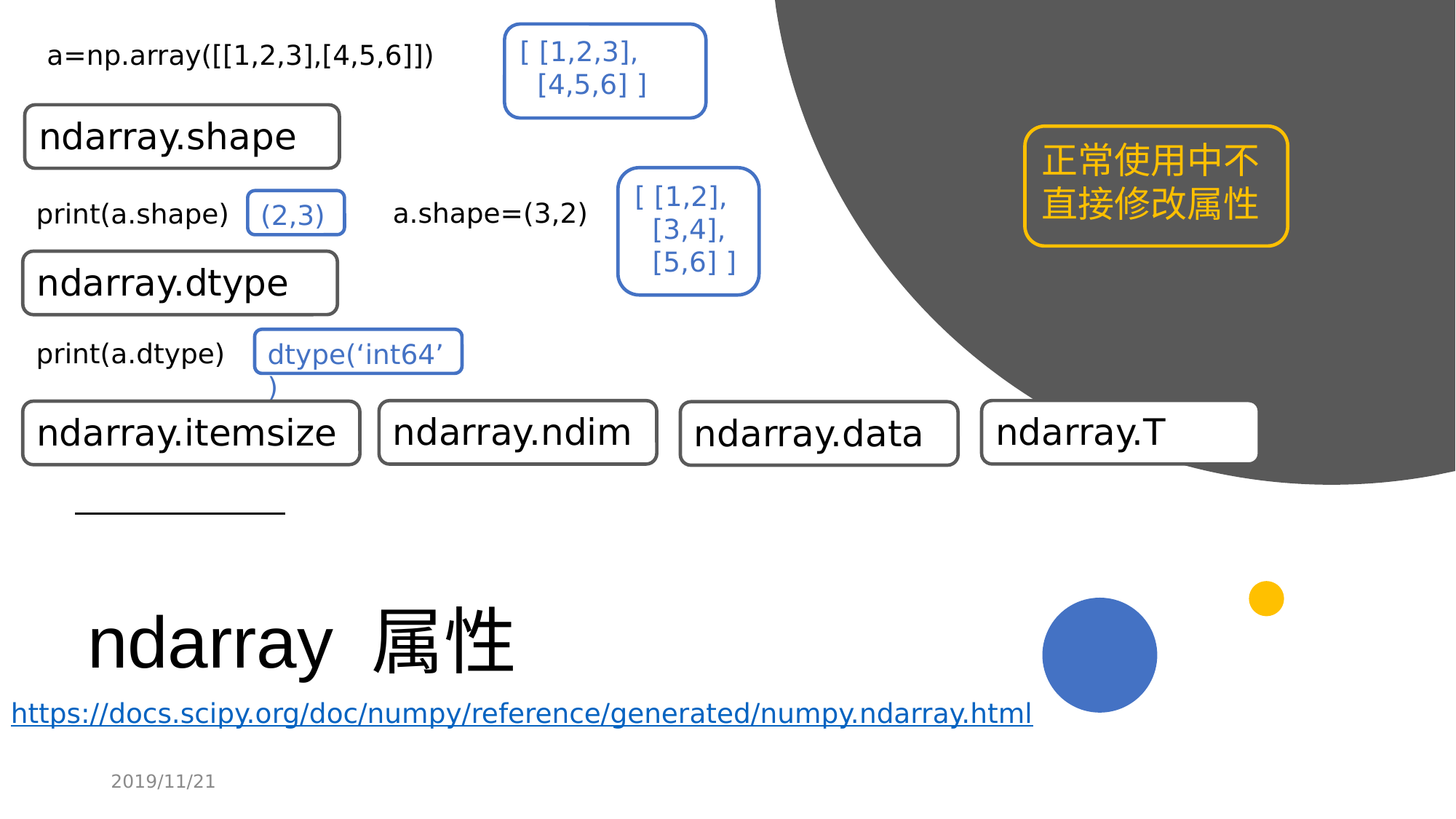

[ [1,2,3],
  [4,5,6] ]

a=np.array([[1,2,3],[4,5,6]])
ndarray.shape
正常使用中不直接修改属性
[ [1,2],
  [3,4],
  [5,6] ]

(2,3)

a.shape=(3,2)
print(a.shape)
ndarray.dtype
dtype(‘int64’)

print(a.dtype)
ndarray.T
ndarray.ndim
ndarray.itemsize
ndarray.data
# ndarray 属性

https://docs.scipy.org/doc/numpy/reference/generated/numpy.ndarray.html
2019/11/21
高级算法语言和程序设计
11